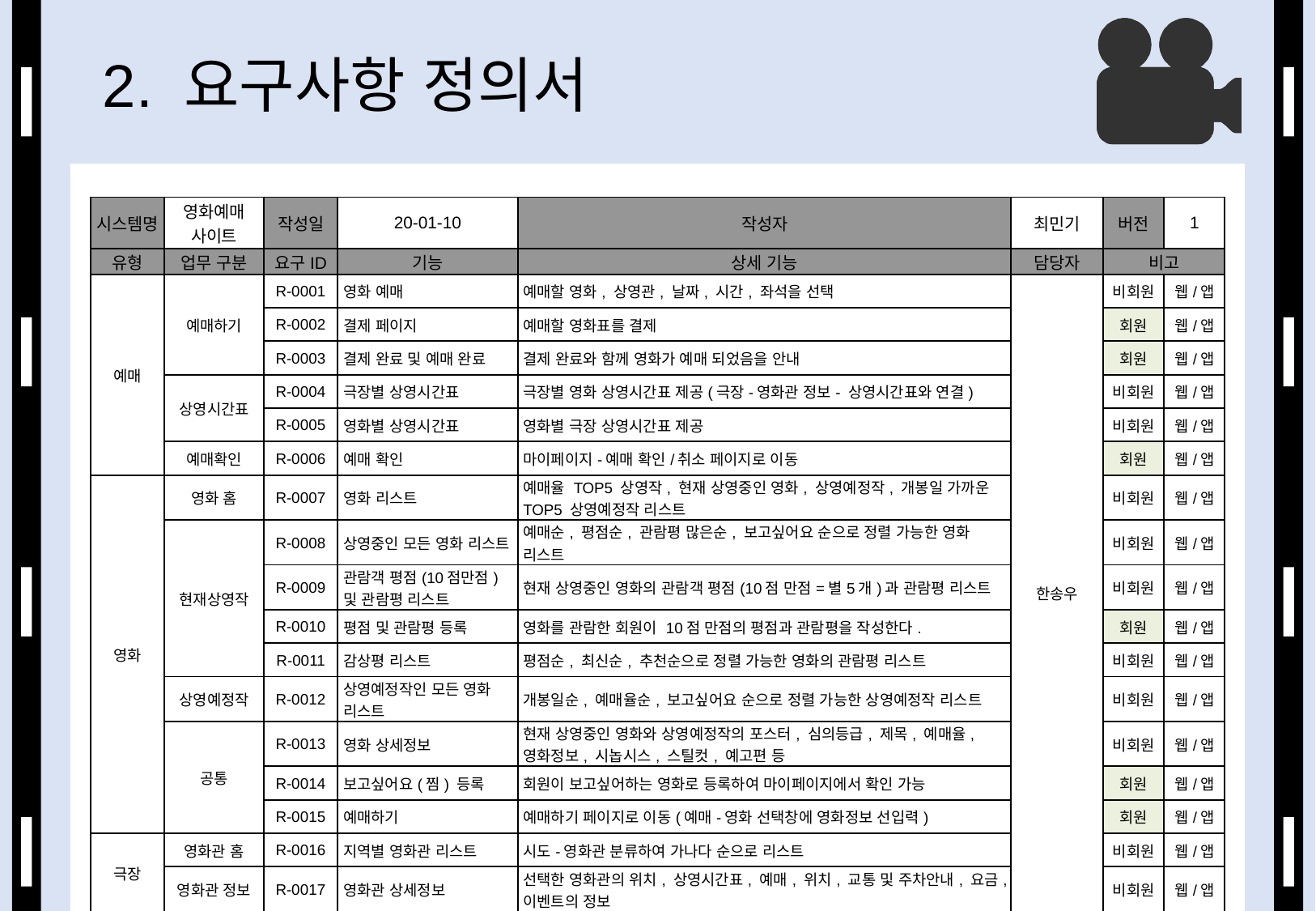

# 2. 요구사항 정의서

| 시스템명 | 영화예매 사이트 | 작성일 | 20-01-10 | 작성자 | 최민기 | 버전 | 1 |
| --- | --- | --- | --- | --- | --- | --- | --- |
| 유형 | 업무 구분 | 요구ID | 기능 | 상세 기능 | 담당자 | 비고 |  |
| 예매 | 예매하기 | R-0001 | 영화 예매 | 예매할 영화, 상영관, 날짜, 시간, 좌석을 선택 | 한송우 | 비회원 | 웹/앱 |
|  |  | R-0002 | 결제 페이지 | 예매할 영화표를 결제 |  | 회원 | 웹/앱 |
|  |  | R-0003 | 결제 완료 및 예매 완료 | 결제 완료와 함께 영화가 예매 되었음을 안내 |  | 회원 | 웹/앱 |
|  | 상영시간표 | R-0004 | 극장별 상영시간표 | 극장별 영화 상영시간표 제공(극장-영화관 정보- 상영시간표와 연결) |  | 비회원 | 웹/앱 |
|  |  | R-0005 | 영화별 상영시간표 | 영화별 극장 상영시간표 제공 |  | 비회원 | 웹/앱 |
|  | 예매확인 | R-0006 | 예매 확인 | 마이페이지-예매 확인/취소 페이지로 이동 |  | 회원 | 웹/앱 |
| 영화 | 영화 홈 | R-0007 | 영화 리스트 | 예매율 TOP5 상영작, 현재 상영중인 영화, 상영예정작, 개봉일 가까운 TOP5 상영예정작 리스트 |  | 비회원 | 웹/앱 |
|  | 현재상영작 | R-0008 | 상영중인 모든 영화 리스트 | 예매순, 평점순, 관람평 많은순, 보고싶어요 순으로 정렬 가능한 영화 리스트 |  | 비회원 | 웹/앱 |
|  |  | R-0009 | 관람객 평점(10점만점) 및 관람평 리스트 | 현재 상영중인 영화의 관람객 평점(10점 만점=별5개)과 관람평 리스트 |  | 비회원 | 웹/앱 |
|  |  | R-0010 | 평점 및 관람평 등록 | 영화를 관람한 회원이 10점 만점의 평점과 관람평을 작성한다. |  | 회원 | 웹/앱 |
|  |  | R-0011 | 감상평 리스트 | 평점순, 최신순, 추천순으로 정렬 가능한 영화의 관람평 리스트 |  | 비회원 | 웹/앱 |
|  | 상영예정작 | R-0012 | 상영예정작인 모든 영화 리스트 | 개봉일순, 예매율순, 보고싶어요 순으로 정렬 가능한 상영예정작 리스트 |  | 비회원 | 웹/앱 |
|  | 공통 | R-0013 | 영화 상세정보 | 현재 상영중인 영화와 상영예정작의 포스터, 심의등급, 제목, 예매율, 영화정보, 시놉시스, 스틸컷, 예고편 등 |  | 비회원 | 웹/앱 |
|  |  | R-0014 | 보고싶어요(찜) 등록 | 회원이 보고싶어하는 영화로 등록하여 마이페이지에서 확인 가능 |  | 회원 | 웹/앱 |
|  |  | R-0015 | 예매하기 | 예매하기 페이지로 이동(예매-영화 선택창에 영화정보 선입력) |  | 회원 | 웹/앱 |
| 극장 | 영화관 홈 | R-0016 | 지역별 영화관 리스트 | 시도-영화관 분류하여 가나다 순으로 리스트 |  | 비회원 | 웹/앱 |
|  | 영화관 정보 | R-0017 | 영화관 상세정보 | 선택한 영화관의 위치, 상영시간표, 예매, 위치, 교통 및 주차안내, 요금, 이벤트의 정보 |  | 비회원 | 웹/앱 |